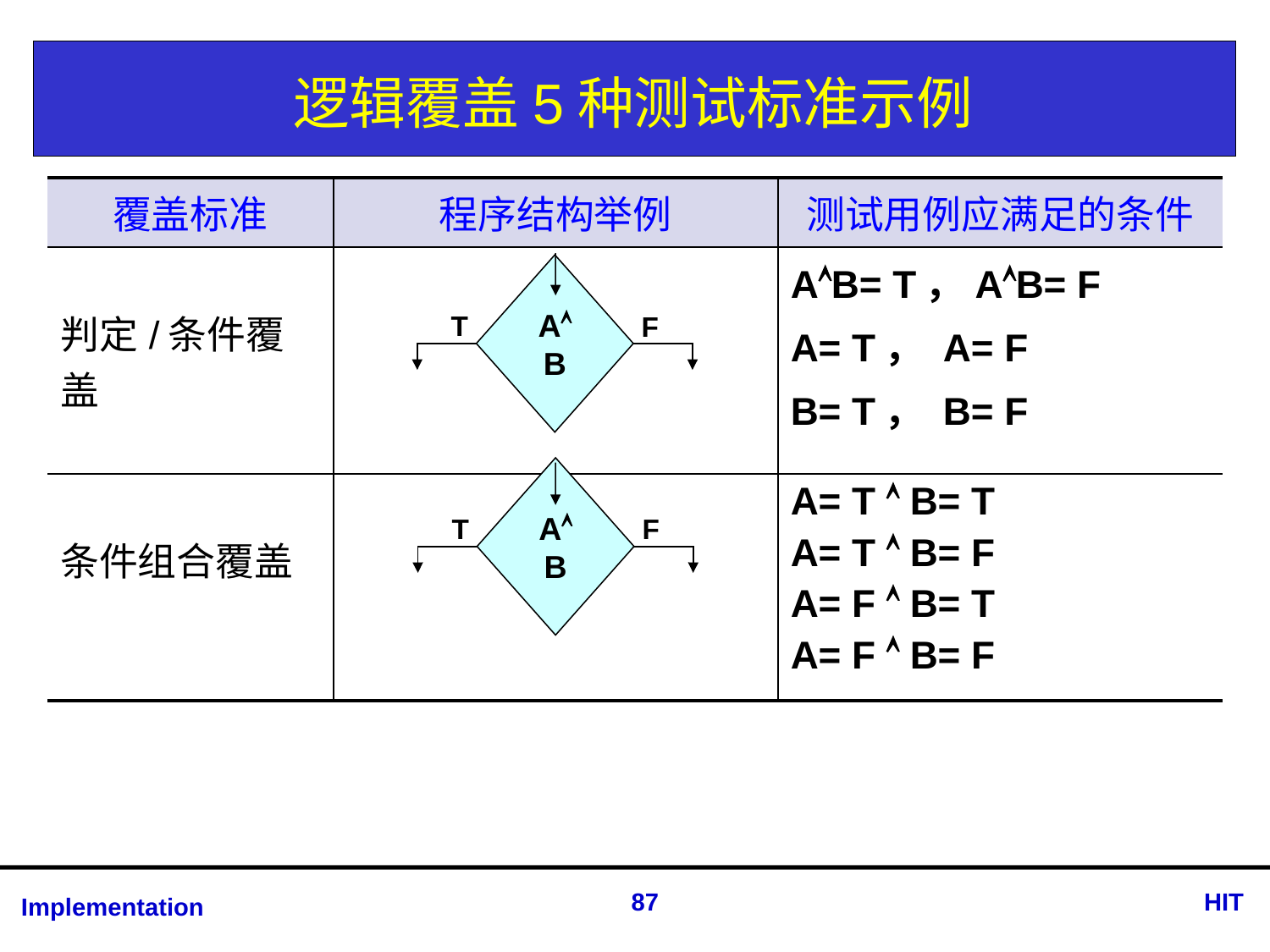

# 逻辑覆盖5种测试标准示例
| 覆盖标准 | 程序结构举例 | 测试用例应满足的条件 |
| --- | --- | --- |
| 判定/条件覆盖 |  | A∧B= T，A∧B= F A= T， A= F B= T， B= F |
| 条件组合覆盖 |  | A= T ∧ B= T A= T ∧ B= F A= F ∧ B= T A= F ∧ B= F |

A∧B
T
F

A∧B
T
F